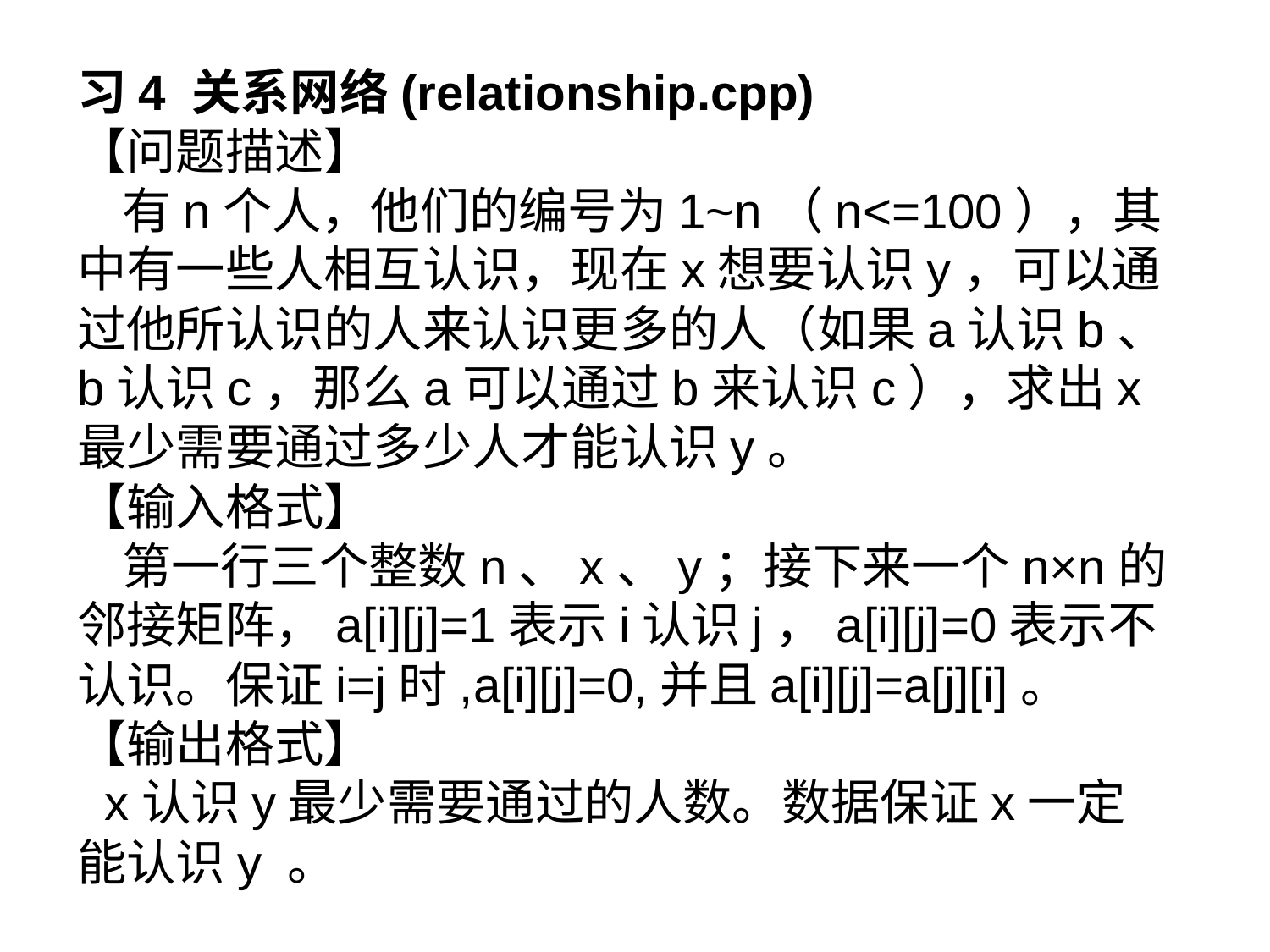

习4 关系网络(relationship.cpp)
【问题描述】
   有n个人，他们的编号为1~n（n<=100），其中有一些人相互认识，现在x想要认识y，可以通过他所认识的人来认识更多的人（如果a认识b、b认识c，那么a可以通过b来认识c），求出x最少需要通过多少人才能认识y。
【输入格式】
   第一行三个整数n、x、y；接下来一个n×n的邻接矩阵，a[i][j]=1表示i认识j，a[i][j]=0表示不认识。保证i=j时,a[i][j]=0,并且a[i][j]=a[j][i]。
【输出格式】
  x认识y最少需要通过的人数。数据保证x一定能认识y 。